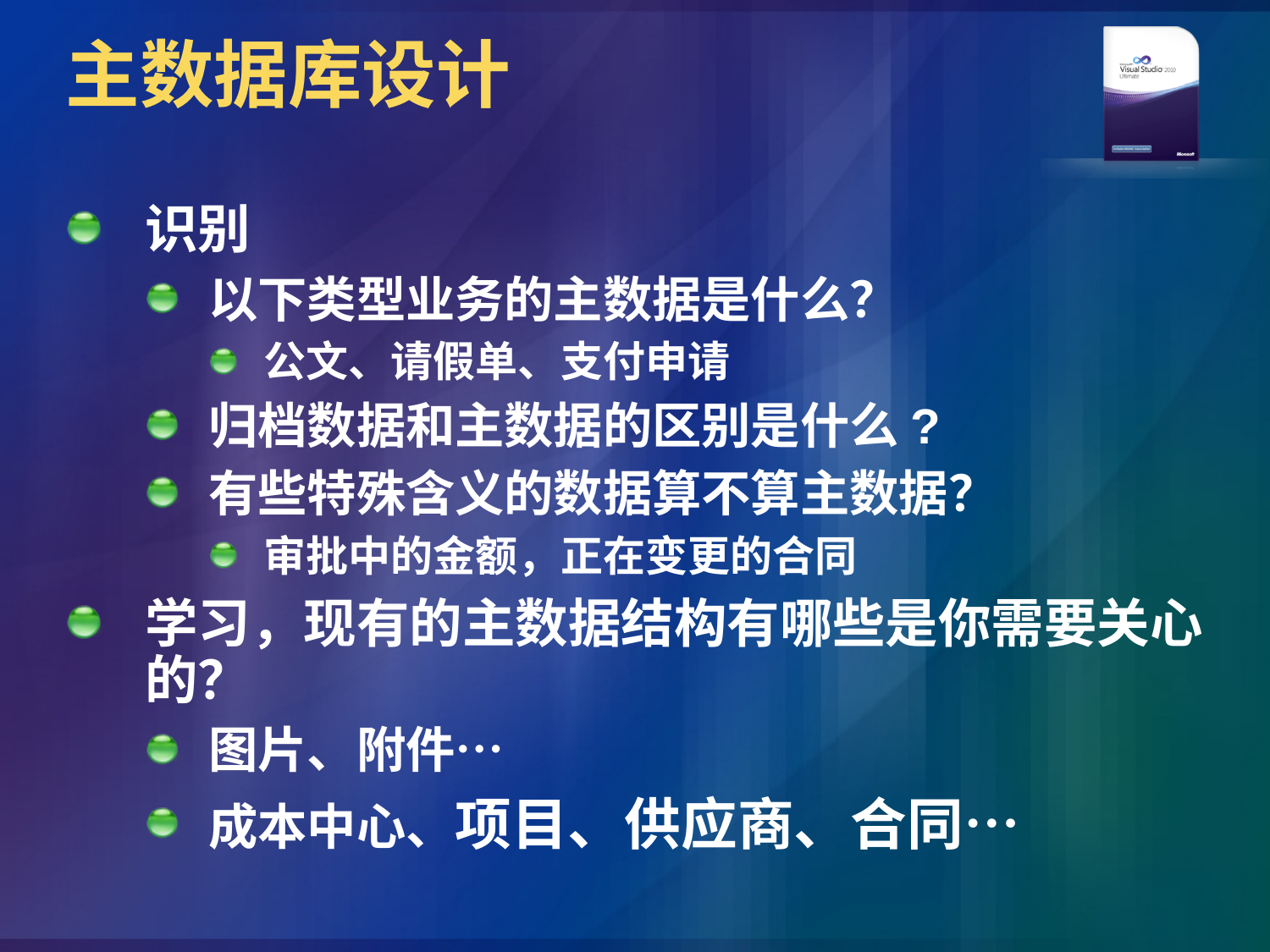

# 主数据库设计
识别
以下类型业务的主数据是什么？
公文、请假单、支付申请
归档数据和主数据的区别是什么?
有些特殊含义的数据算不算主数据？
审批中的金额，正在变更的合同
学习，现有的主数据结构有哪些是你需要关心的？
图片、附件…
成本中心、项目、供应商、合同…